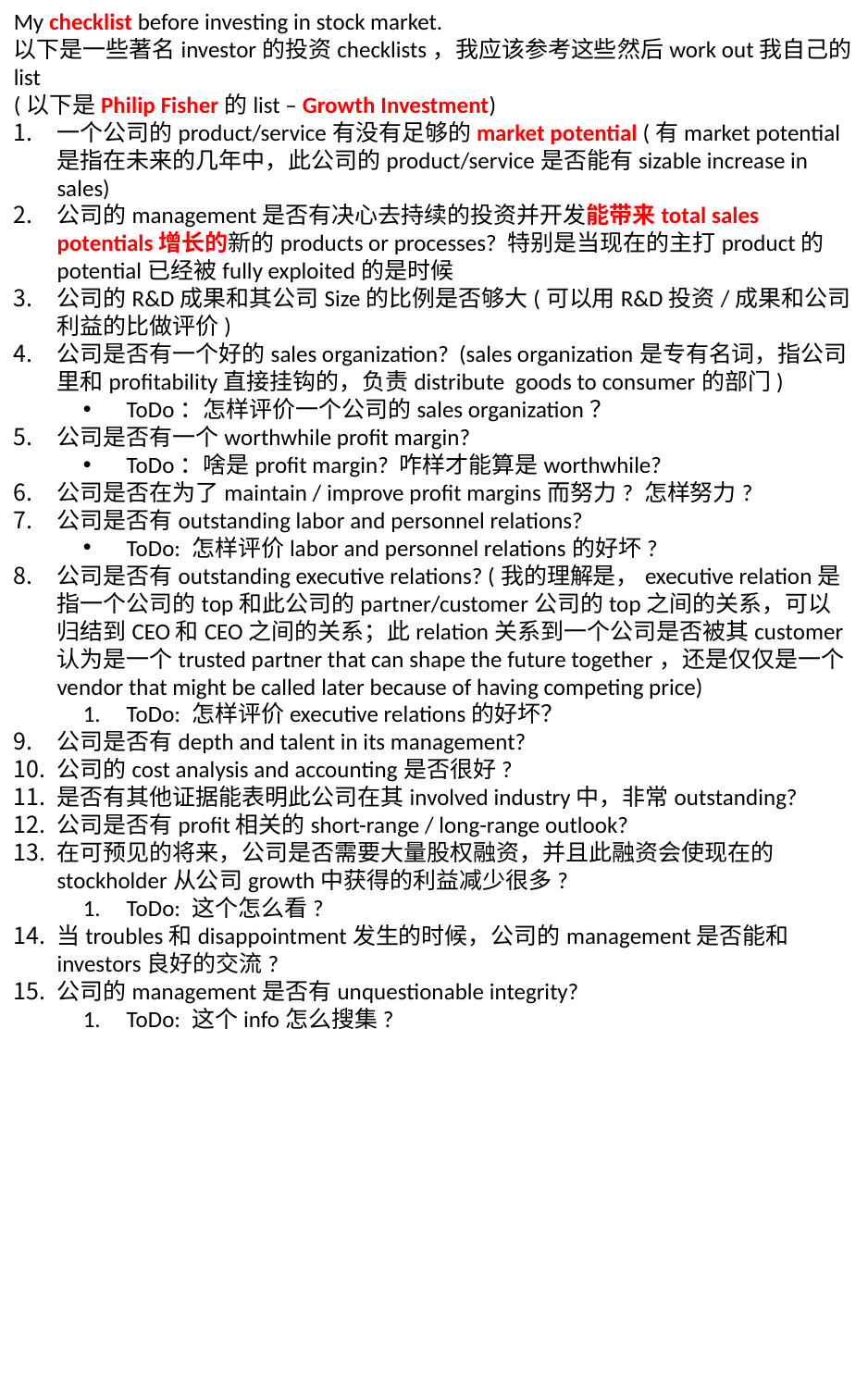

My checklist before investing in stock market.
以下是一些著名investor的投资checklists，我应该参考这些然后work out我自己的list
(以下是Philip Fisher的list – Growth Investment)
一个公司的product/service有没有足够的market potential (有market potential是指在未来的几年中，此公司的product/service是否能有sizable increase in sales)
公司的management是否有决心去持续的投资并开发能带来total sales potentials增长的新的products or processes? 特别是当现在的主打product的potential已经被fully exploited的是时候
公司的R&D成果和其公司Size的比例是否够大(可以用R&D投资/成果和公司利益的比做评价)
公司是否有一个好的sales organization?  (sales organization是专有名词，指公司里和profitability直接挂钩的，负责distribute  goods to consumer的部门)
ToDo：怎样评价一个公司的sales organization？
公司是否有一个worthwhile profit margin?
ToDo：啥是profit margin? 咋样才能算是worthwhile?
公司是否在为了maintain / improve profit margins而努力? 怎样努力?
公司是否有outstanding labor and personnel relations?
ToDo: 怎样评价labor and personnel relations的好坏?
公司是否有outstanding executive relations? (我的理解是，executive relation是指一个公司的top和此公司的partner/customer公司的top之间的关系，可以归结到CEO和CEO之间的关系；此relation关系到一个公司是否被其customer认为是一个trusted partner that can shape the future together，还是仅仅是一个vendor that might be called later because of having competing price)
ToDo: 怎样评价executive relations的好坏？
公司是否有depth and talent in its management?
公司的cost analysis and accounting是否很好?
是否有其他证据能表明此公司在其involved industry中，非常outstanding?
公司是否有profit相关的short-range / long-range outlook?
在可预见的将来，公司是否需要大量股权融资，并且此融资会使现在的stockholder从公司growth中获得的利益减少很多?
ToDo: 这个怎么看?
当troubles和disappointment发生的时候，公司的management是否能和investors良好的交流?
公司的management是否有unquestionable integrity?
ToDo: 这个info怎么搜集?